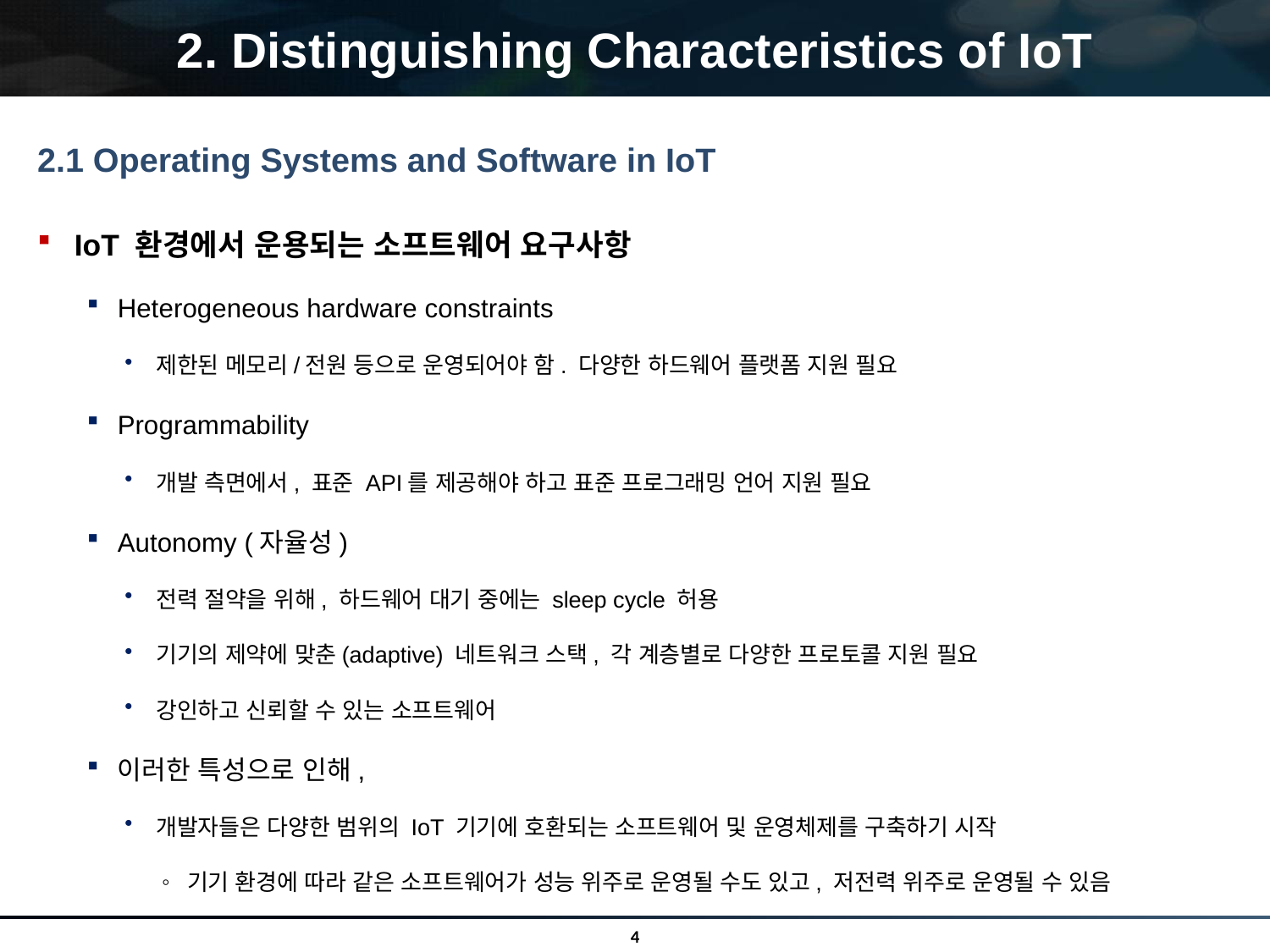

# 2. Distinguishing Characteristics of IoT
2.1 Operating Systems and Software in IoT
IoT 환경에서 운용되는 소프트웨어 요구사항
Heterogeneous hardware constraints
제한된 메모리/전원 등으로 운영되어야 함. 다양한 하드웨어 플랫폼 지원 필요
Programmability
개발 측면에서, 표준 API를 제공해야 하고 표준 프로그래밍 언어 지원 필요
Autonomy (자율성)
전력 절약을 위해, 하드웨어 대기 중에는 sleep cycle 허용
기기의 제약에 맞춘(adaptive) 네트워크 스택, 각 계층별로 다양한 프로토콜 지원 필요
강인하고 신뢰할 수 있는 소프트웨어
이러한 특성으로 인해,
개발자들은 다양한 범위의 IoT 기기에 호환되는 소프트웨어 및 운영체제를 구축하기 시작
기기 환경에 따라 같은 소프트웨어가 성능 위주로 운영될 수도 있고, 저전력 위주로 운영될 수 있음